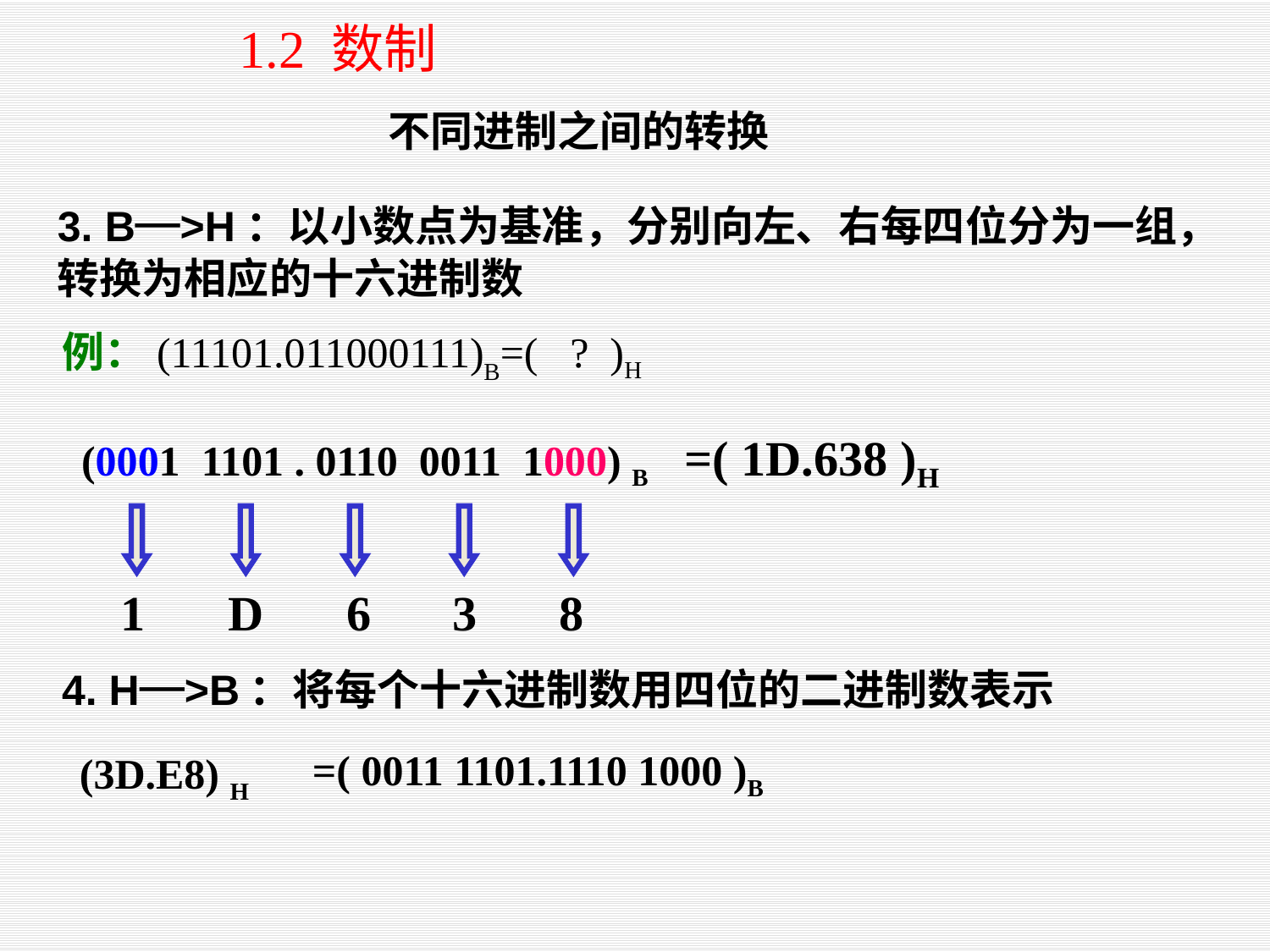

1.2 数制
不同进制之间的转换
3. B—>H：以小数点为基准，分别向左、右每四位分为一组，转换为相应的十六进制数
例：(11101.011000111)B=(   ?  )H
=( 1D.638 )H
(0001  1101 . 0110  0011  1000) B

1
D
6
3
8
4. H—>B：将每个十六进制数用四位的二进制数表示
(3D.E8) H
=( 0011 1101.1110 1000 )B